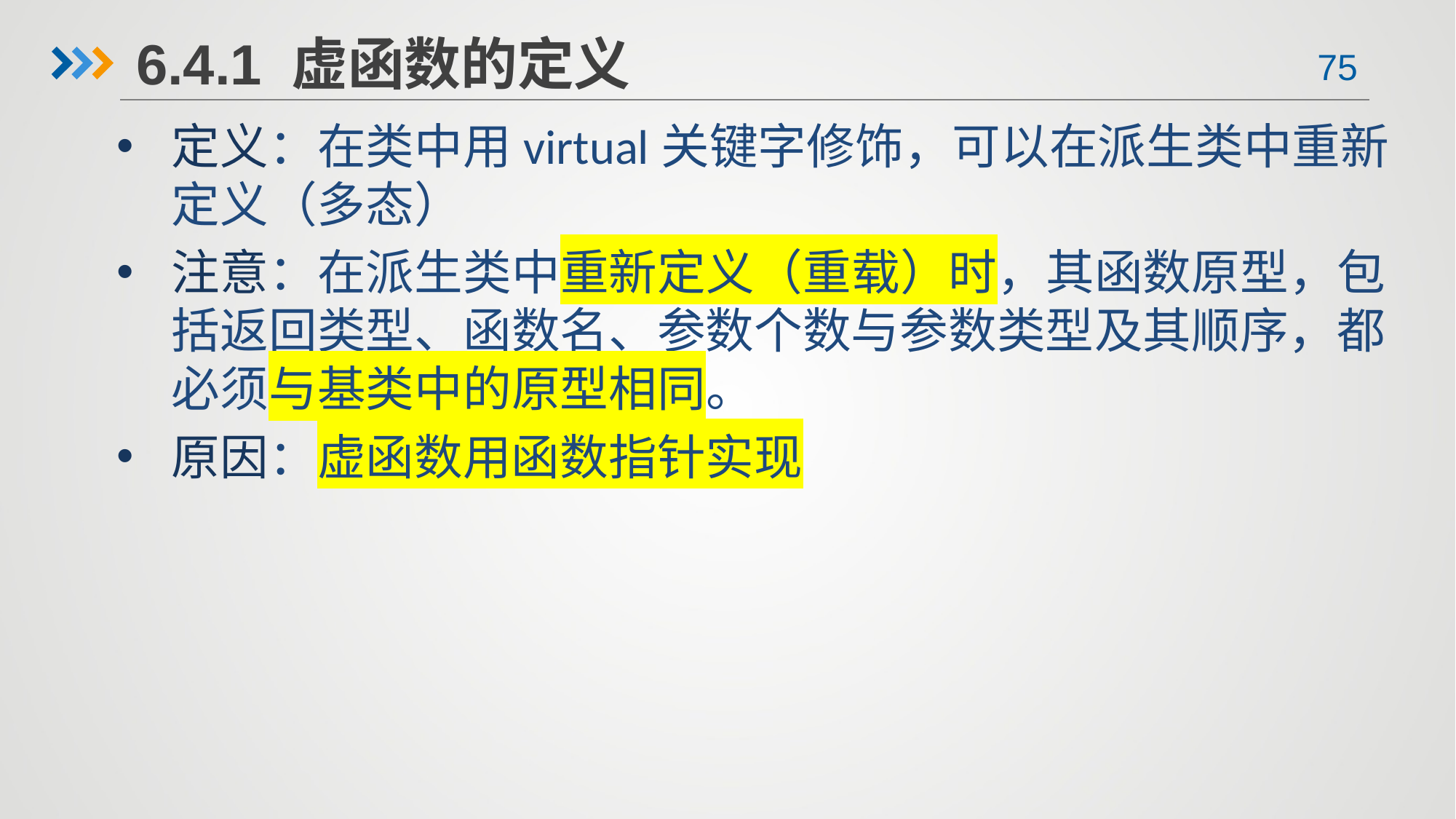

6.4.1 虚函数的定义
定义：在类中用virtual关键字修饰，可以在派生类中重新定义（多态）
注意：在派生类中重新定义（重载）时，其函数原型，包括返回类型、函数名、参数个数与参数类型及其顺序，都必须与基类中的原型相同。
原因：虚函数用函数指针实现